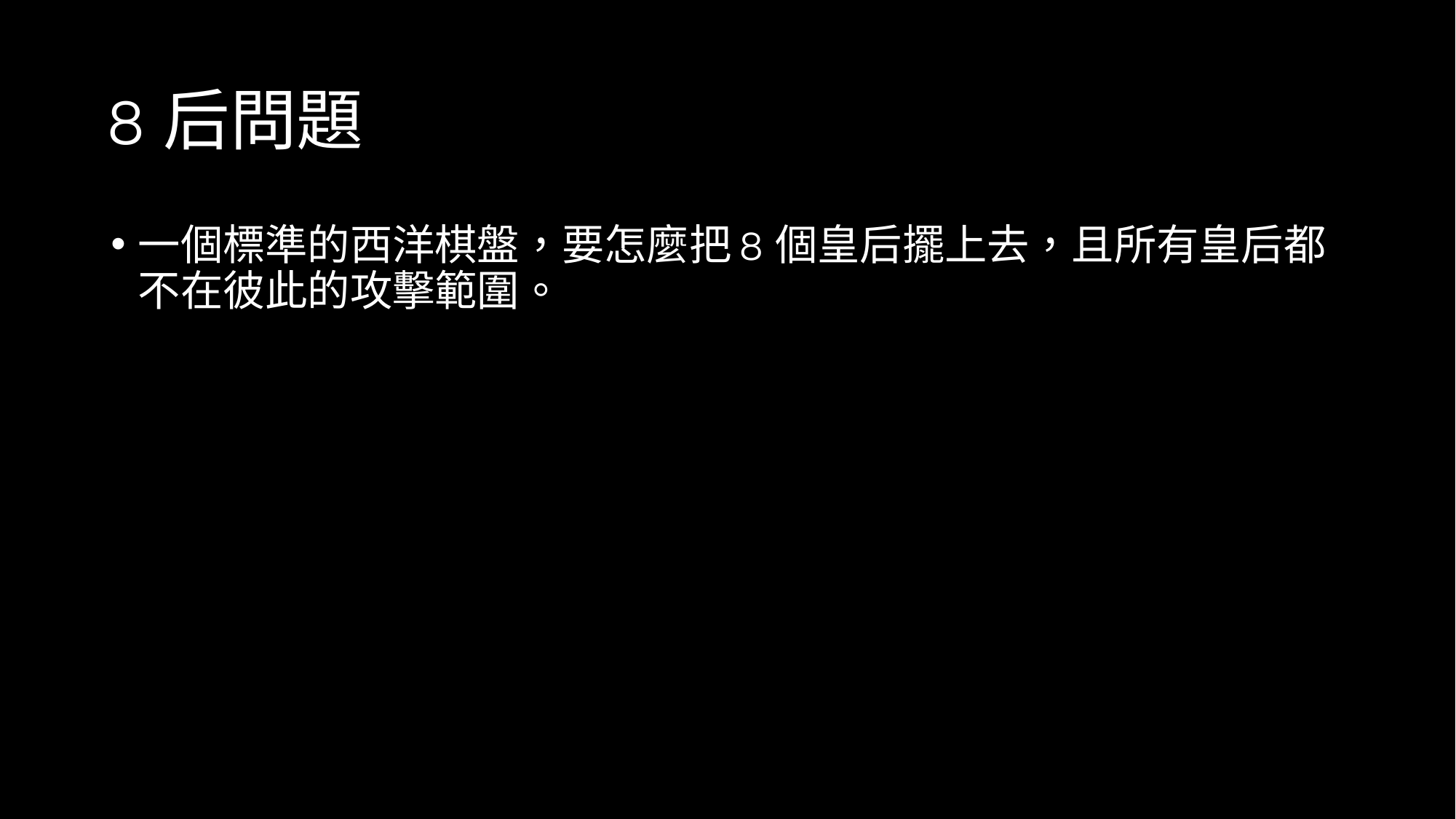

# 8后問題
一個標準的西洋棋盤，要怎麼把8個皇后擺上去，且所有皇后都不在彼此的攻擊範圍。